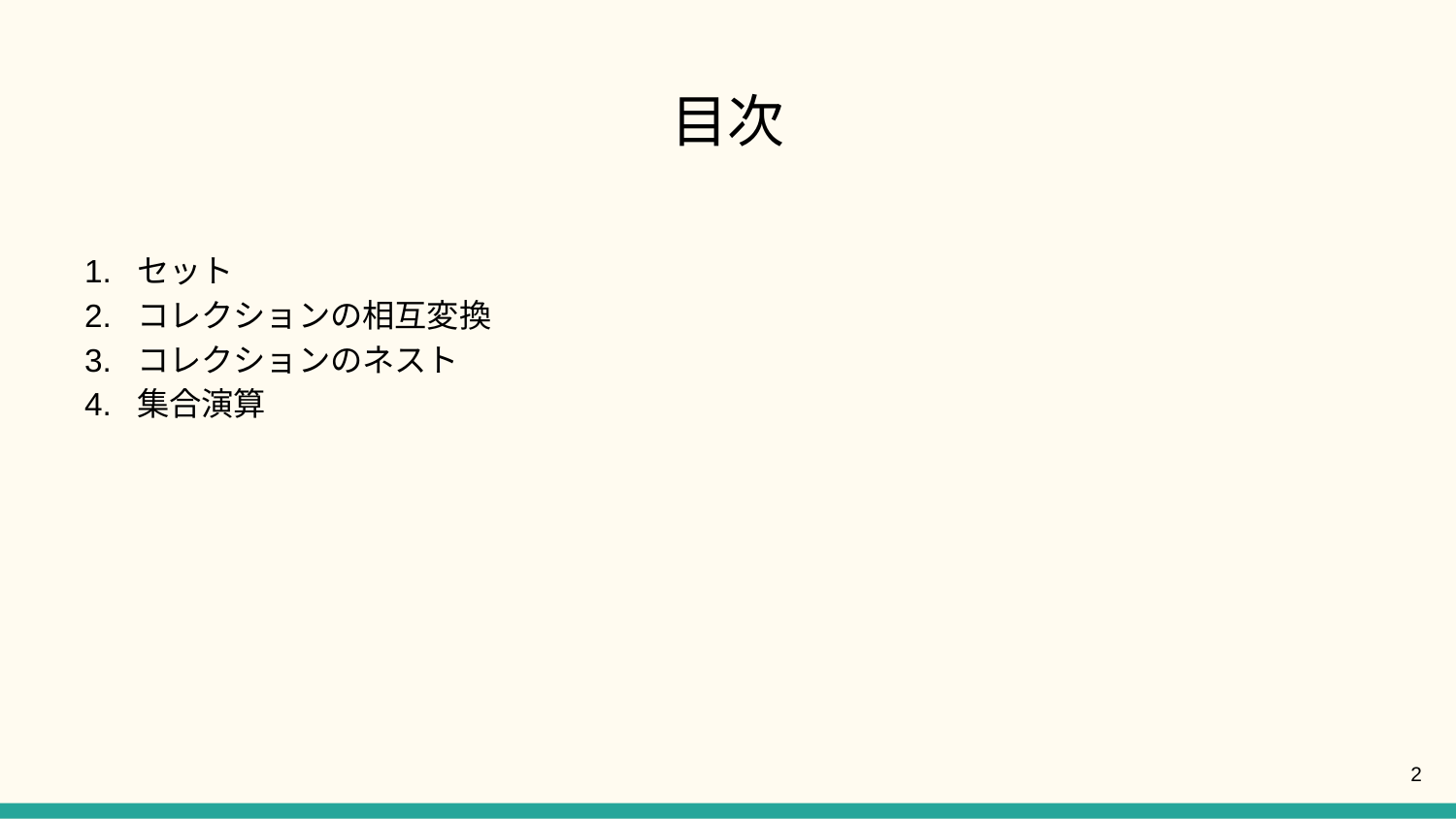

# 目次

セット
コレクションの相互変換
コレクションのネスト
集合演算
2